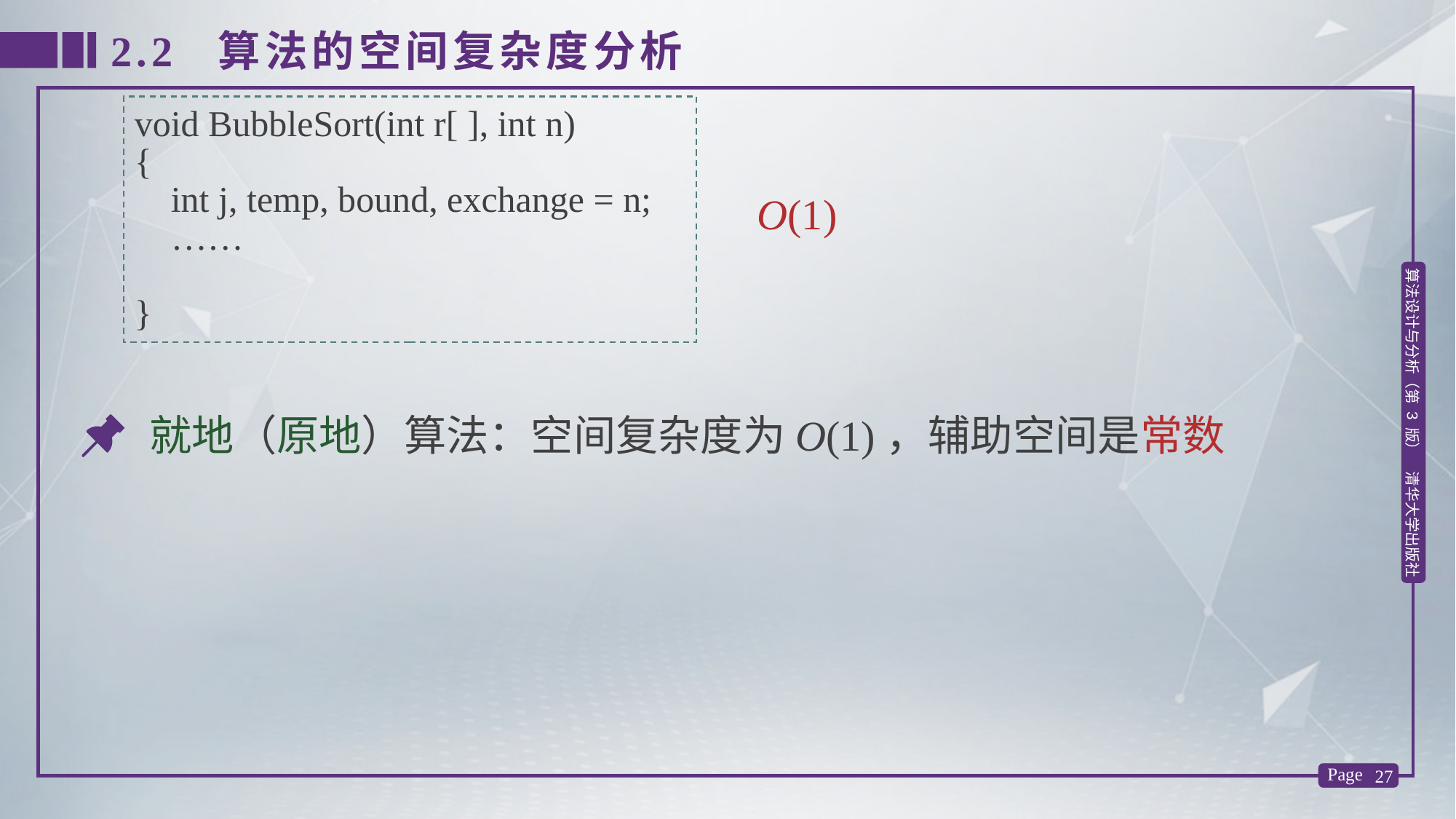

2.2  算法的空间复杂度分析
void BubbleSort(int r[ ], int n)
{
    int j, temp, bound, exchange = n;
    ……

}
O(1)
就地（原地）算法：空间复杂度为O(1)，辅助空间是常数